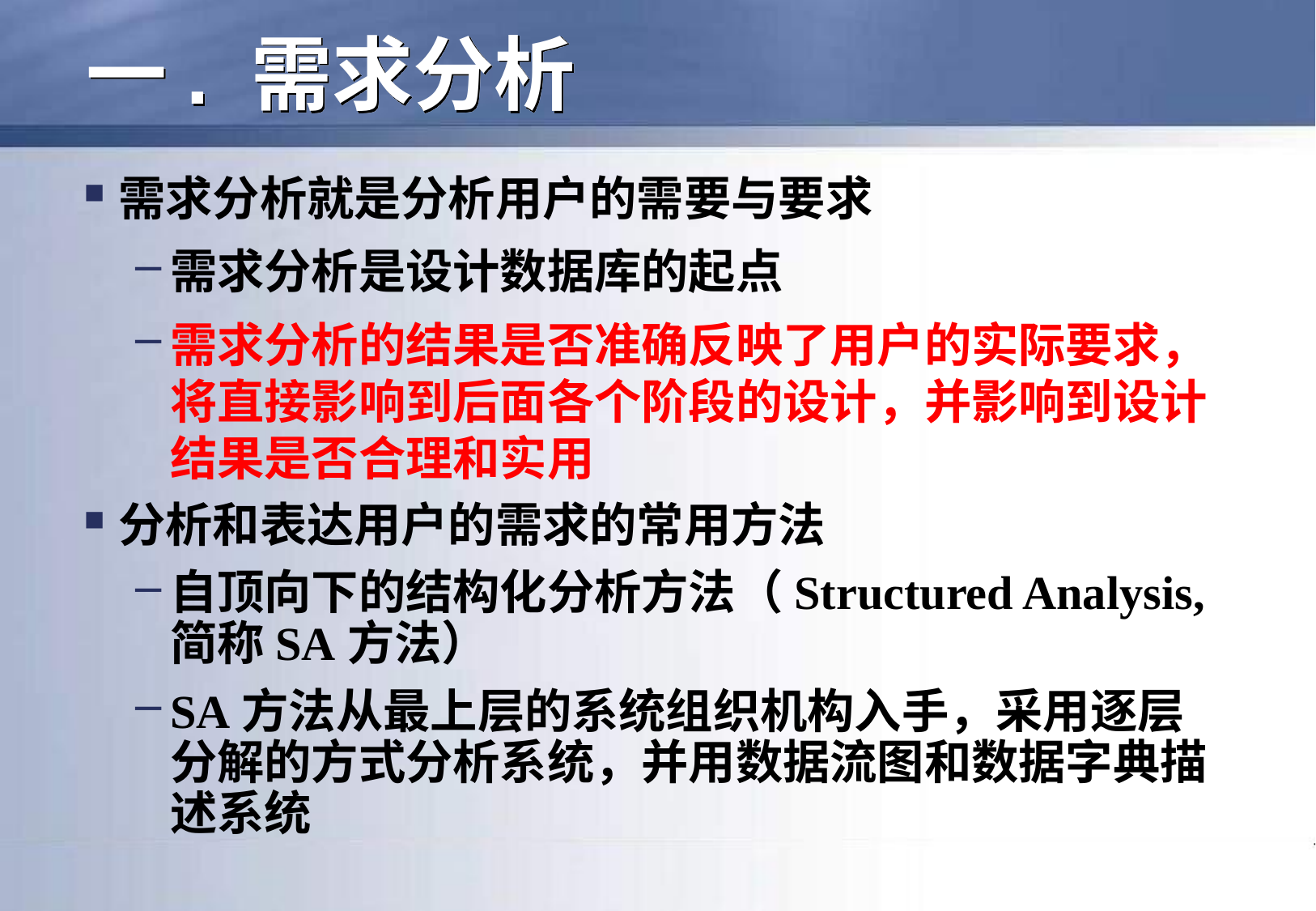

# 一. 需求分析
需求分析就是分析用户的需要与要求
需求分析是设计数据库的起点
需求分析的结果是否准确反映了用户的实际要求，将直接影响到后面各个阶段的设计，并影响到设计结果是否合理和实用
分析和表达用户的需求的常用方法
自顶向下的结构化分析方法（Structured Analysis,简称SA方法）
SA方法从最上层的系统组织机构入手，采用逐层分解的方式分析系统，并用数据流图和数据字典描述系统
12